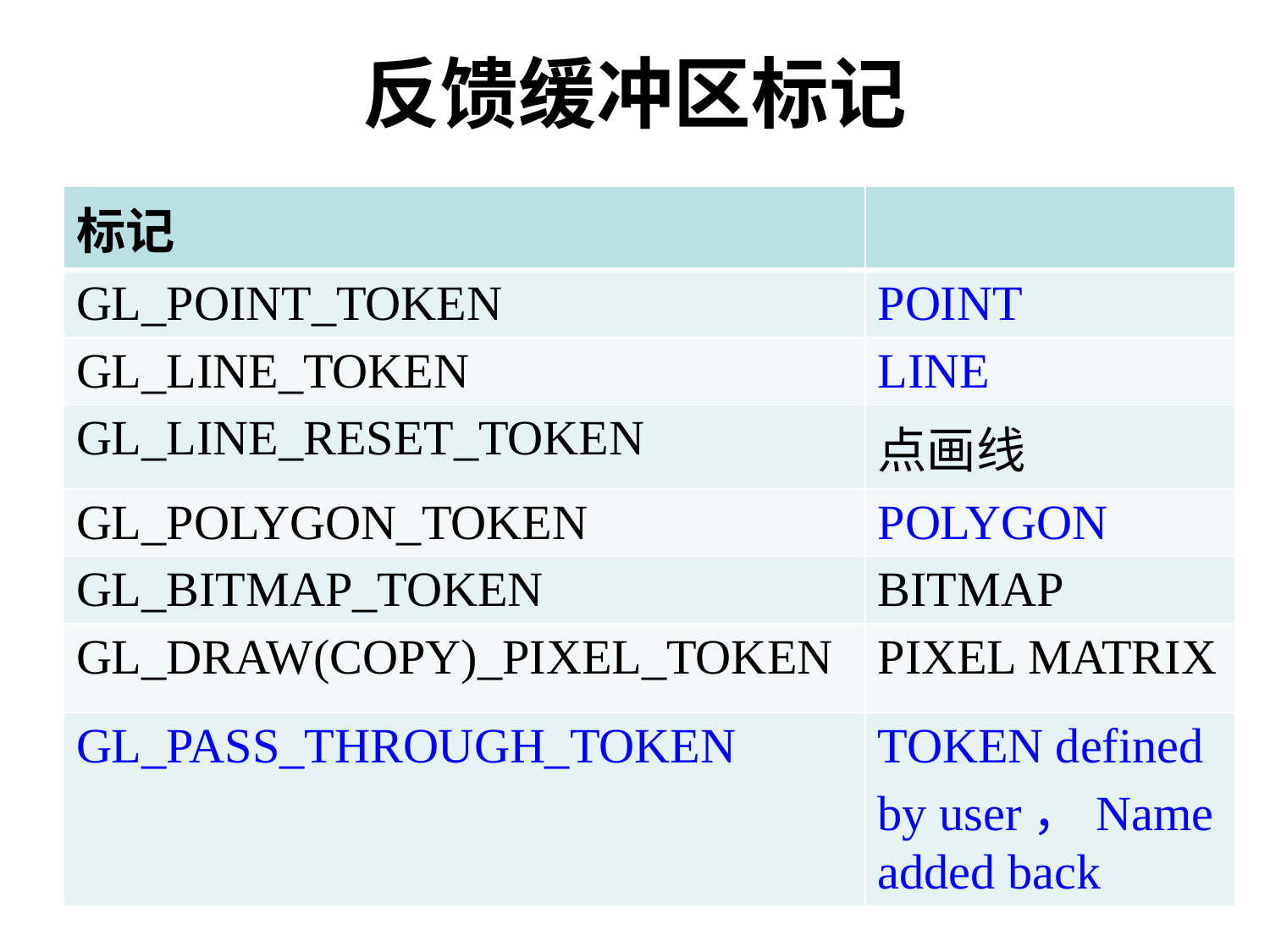

# 反馈缓冲区标记
| 标记 |  |
| --- | --- |
| GL\_POINT\_TOKEN | POINT |
| GL\_LINE\_TOKEN | LINE |
| GL\_LINE\_RESET\_TOKEN | 点画线 |
| GL\_POLYGON\_TOKEN | POLYGON |
| GL\_BITMAP\_TOKEN | BITMAP |
| GL\_DRAW(COPY)\_PIXEL\_TOKEN | PIXEL MATRIX |
| GL\_PASS\_THROUGH\_TOKEN | TOKEN defined by user，Name added back |